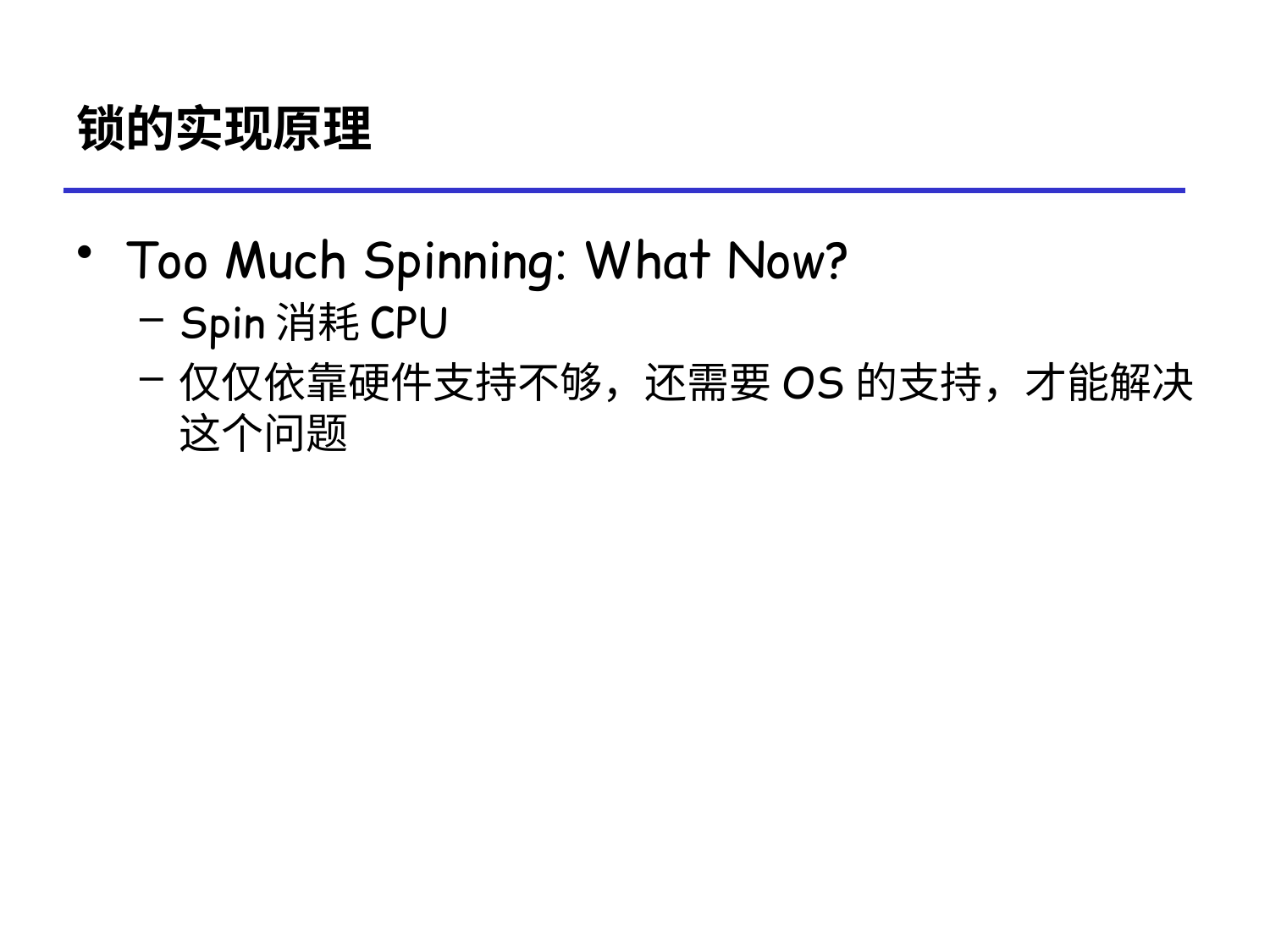

# 锁的实现原理
Too Much Spinning: What Now?
Spin消耗CPU
仅仅依靠硬件支持不够，还需要OS的支持，才能解决这个问题